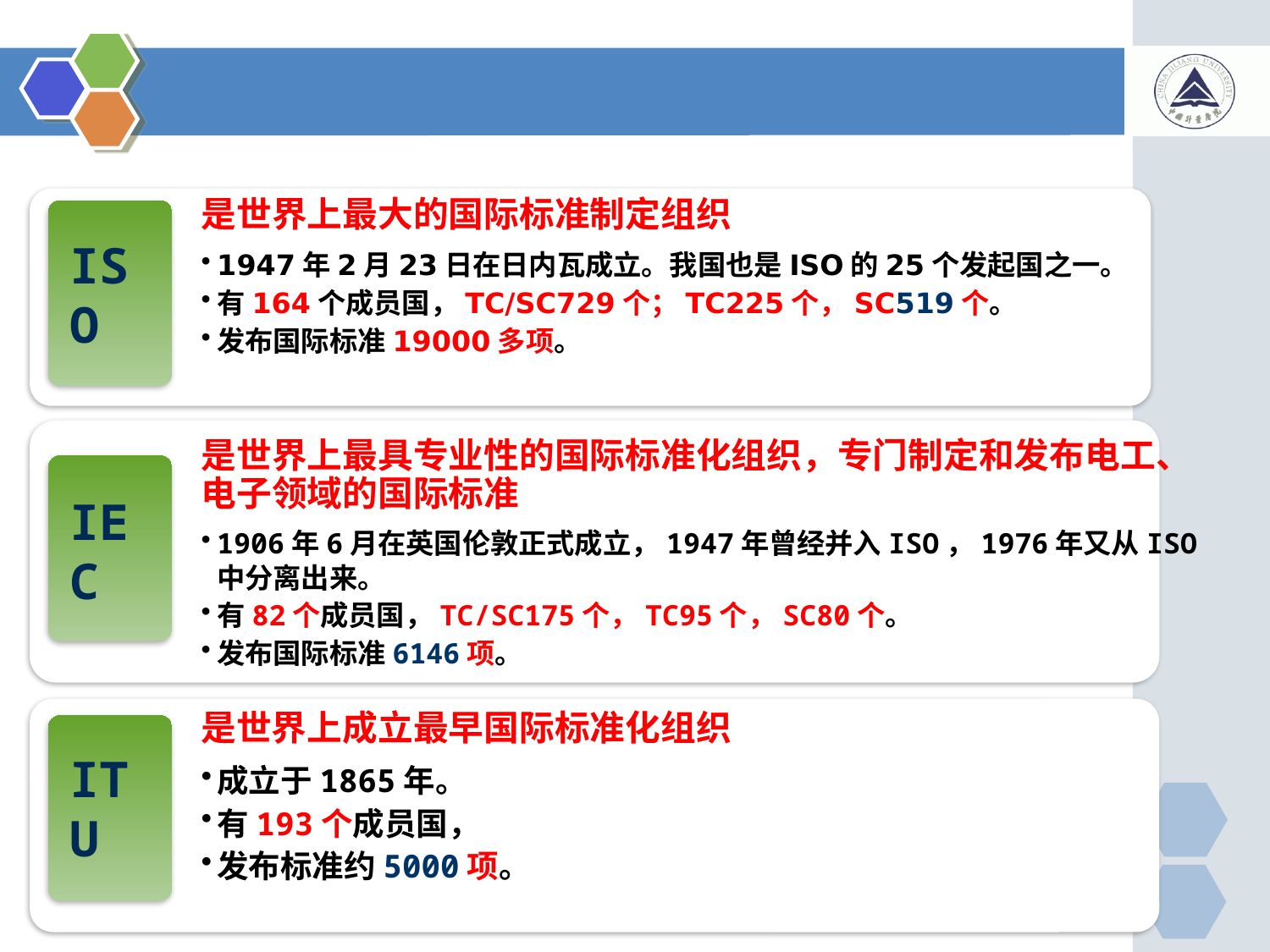

#

是世界上最大的国际标准制定组织
1947年2月23日在日内瓦成立。我国也是ISO的25个发起国之一。
有164个成员国，TC/SC729个；TC225个，SC519个。
发布国际标准19000多项。

ISO

是世界上最具专业性的国际标准化组织，专门制定和发布电工、电子领域的国际标准
1906年6月在英国伦敦正式成立，1947年曾经并入ISO，1976年又从ISO中分离出来。
有82个成员国，TC/SC175个，TC95个，SC80个。
发布国际标准6146项。

IEC

是世界上成立最早国际标准化组织
成立于1865年。
有193个成员国，
发布标准约5000项。

ITU